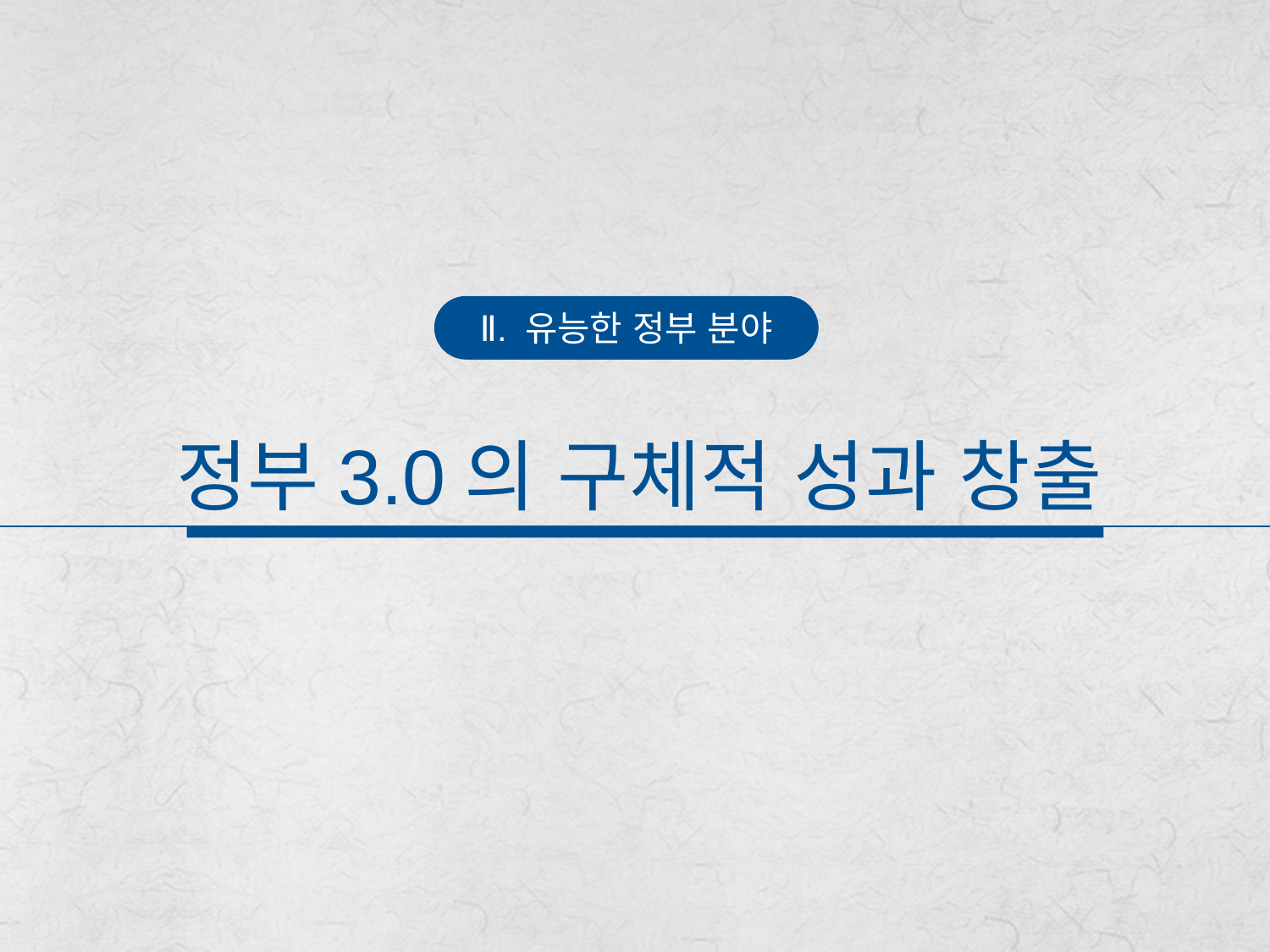

Ⅱ. 유능한 정부 분야
정부3.0의 구체적 성과 창출